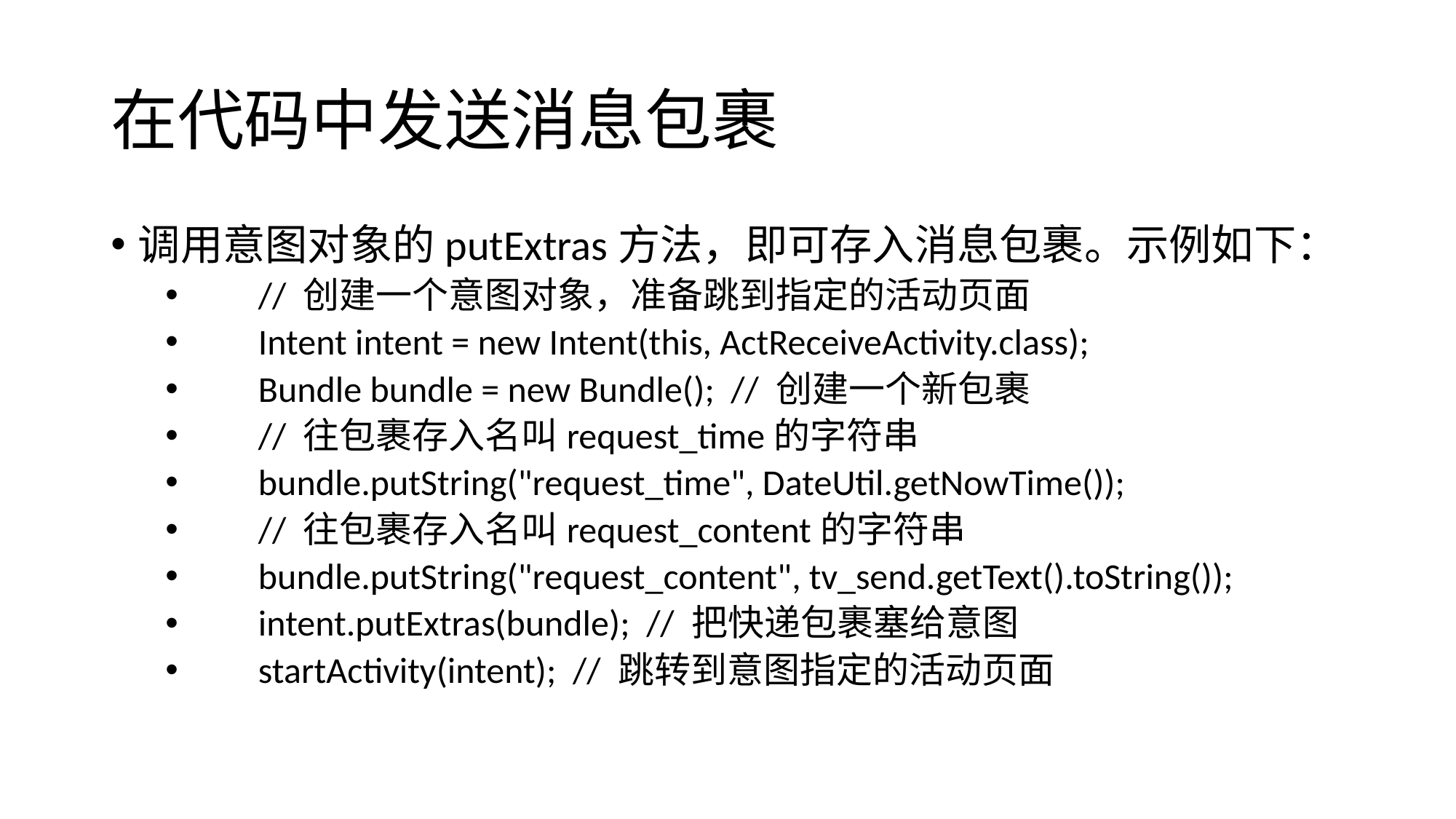

# 在代码中发送消息包裹
调用意图对象的putExtras方法，即可存入消息包裹。示例如下：
        // 创建一个意图对象，准备跳到指定的活动页面
        Intent intent = new Intent(this, ActReceiveActivity.class);
        Bundle bundle = new Bundle();  // 创建一个新包裹
        // 往包裹存入名叫request_time的字符串
        bundle.putString("request_time", DateUtil.getNowTime());
        // 往包裹存入名叫request_content的字符串
        bundle.putString("request_content", tv_send.getText().toString());
        intent.putExtras(bundle);  // 把快递包裹塞给意图
        startActivity(intent);  // 跳转到意图指定的活动页面